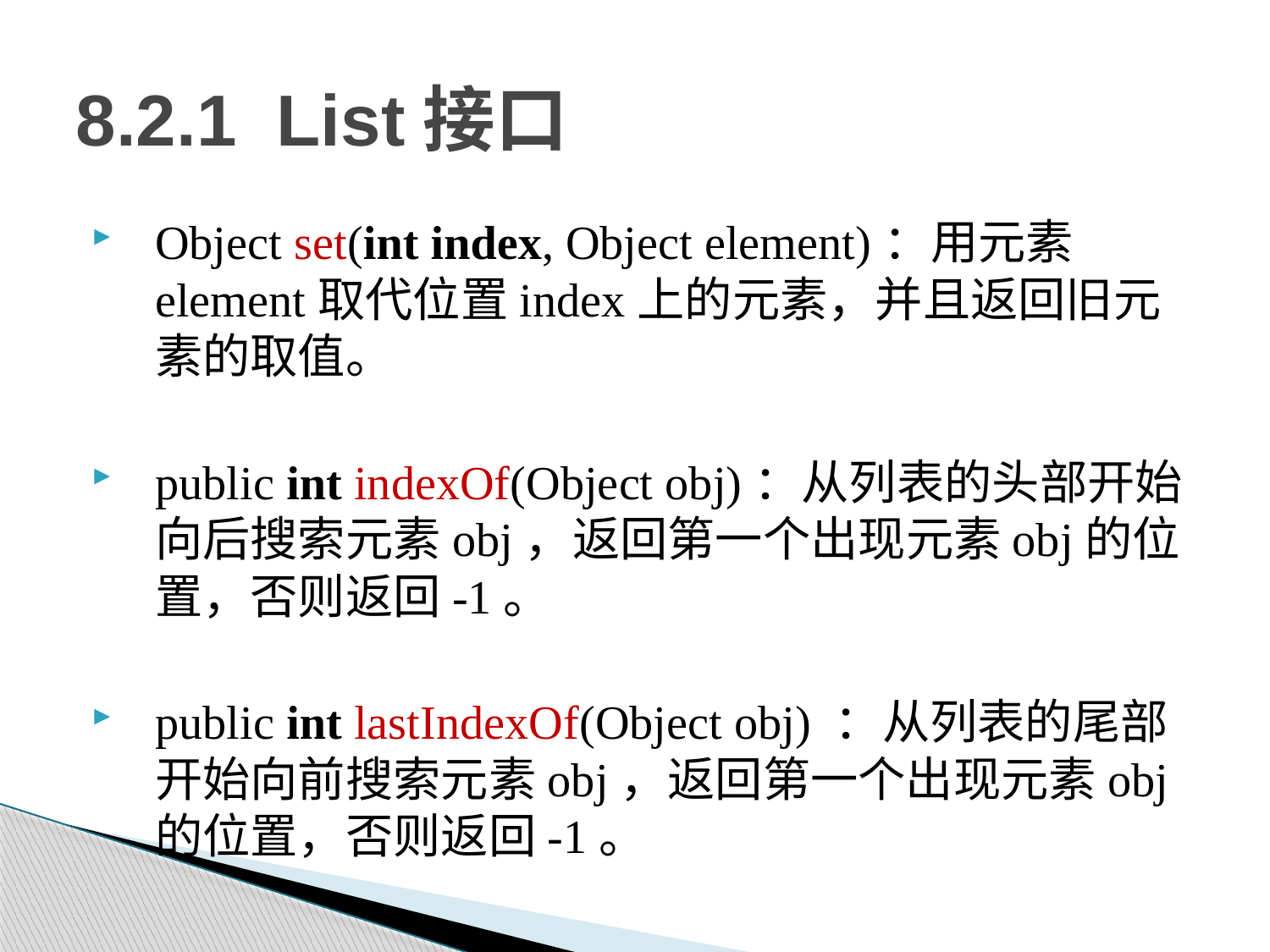

# 8.2.1  List接口
Object set(int index, Object element)：用元素element取代位置index上的元素，并且返回旧元素的取值。

public int indexOf(Object obj)：从列表的头部开始向后搜索元素obj，返回第一个出现元素obj的位置，否则返回-1。

public int lastIndexOf(Object obj) ：从列表的尾部开始向前搜索元素obj，返回第一个出现元素obj的位置，否则返回-1。